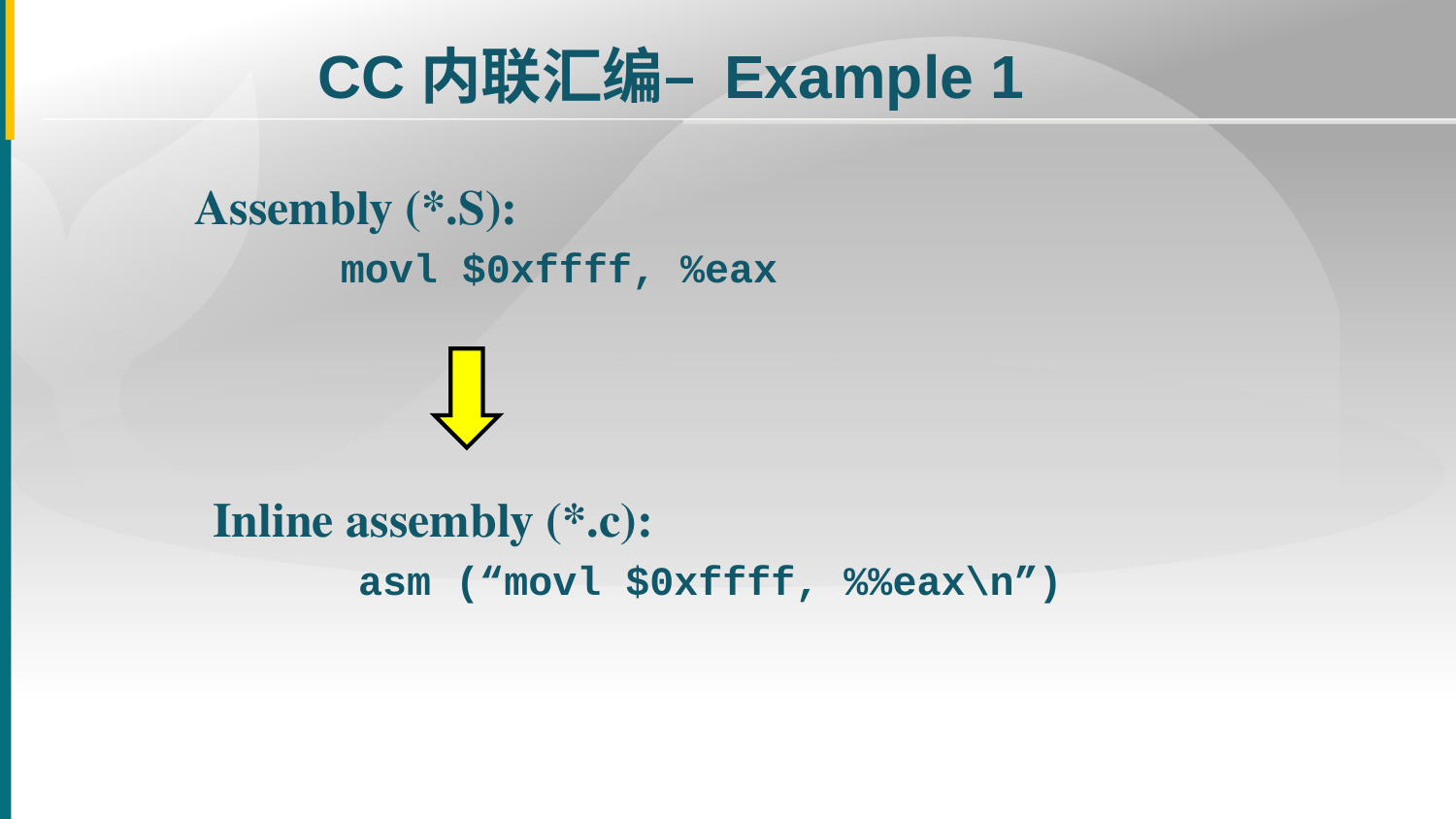

CC内联汇编– Example 1
Assembly (*.S):
	movl $0xffff, %eax

Inline assembly (*.c):
	asm (“movl $0xffff, %%eax\n”)